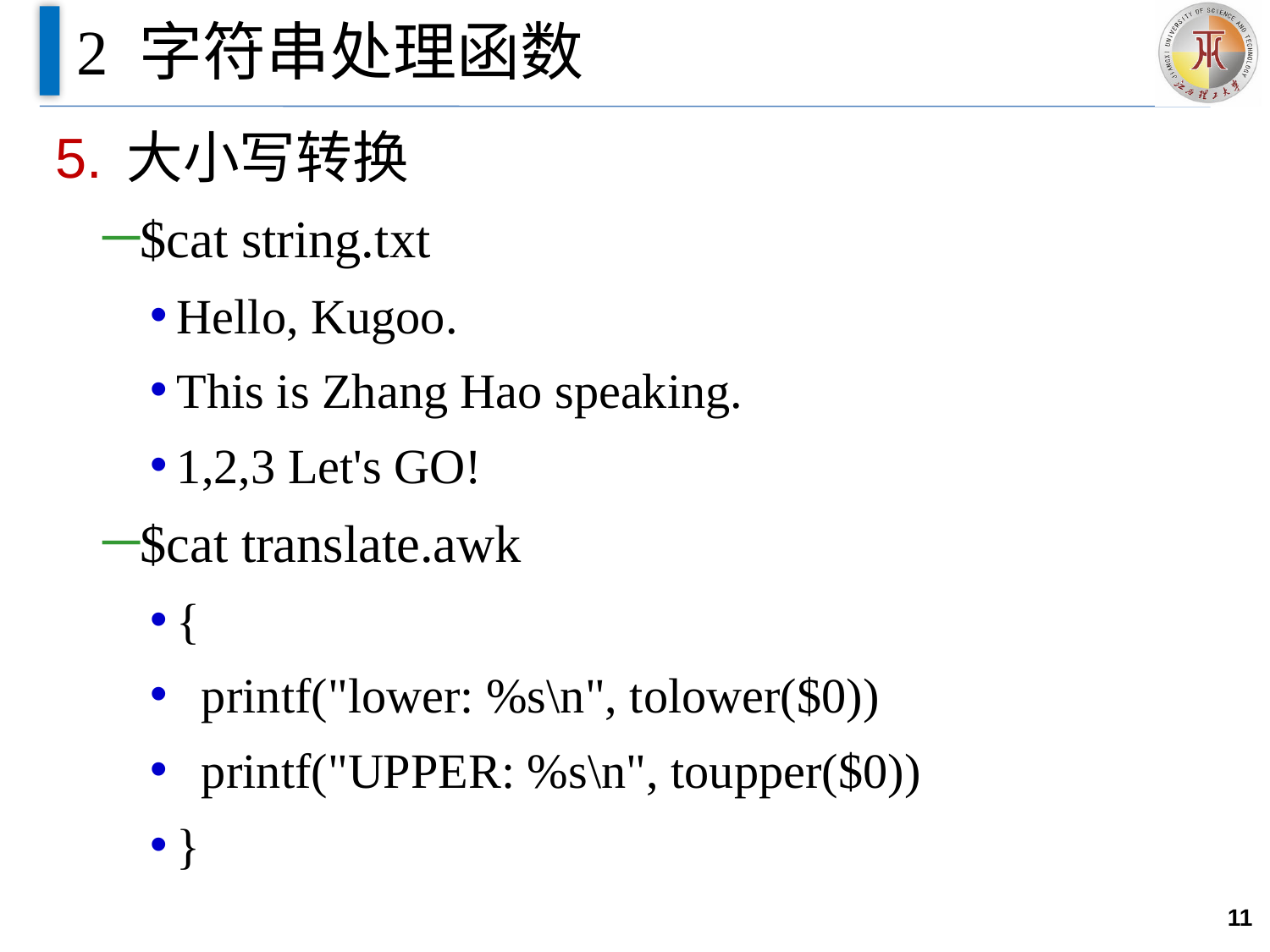

# 2 字符串处理函数
大小写转换
$cat string.txt
Hello, Kugoo.
This is Zhang Hao speaking.
1,2,3 Let's GO!
$cat translate.awk
{
  printf("lower: %s\n", tolower($0))
  printf("UPPER: %s\n", toupper($0))
}
11